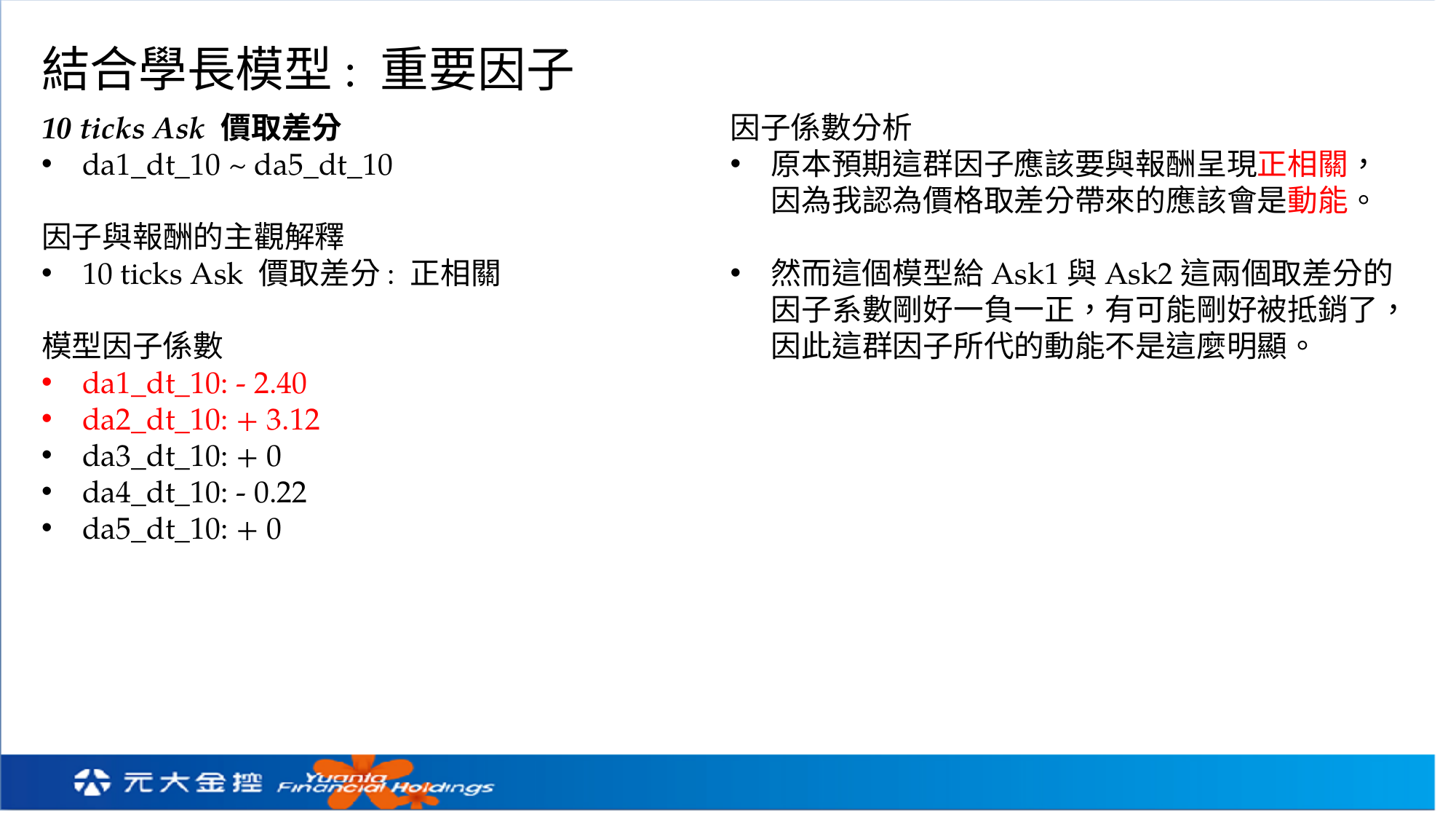

結合學長模型: 重要因子
10 ticks Ask 價取差分
da1_dt_10 ~ da5_dt_10

因子與報酬的主觀解釋
10 ticks Ask 價取差分: 正相關

模型因子係數
da1_dt_10: - 2.40
da2_dt_10: + 3.12
da3_dt_10: + 0
da4_dt_10: - 0.22
da5_dt_10: + 0
因子係數分析
原本預期這群因子應該要與報酬呈現正相關，因為我認為價格取差分帶來的應該會是動能。

然而這個模型給Ask1與Ask2這兩個取差分的因子系數剛好一負一正，有可能剛好被抵銷了，因此這群因子所代的動能不是這麼明顯。